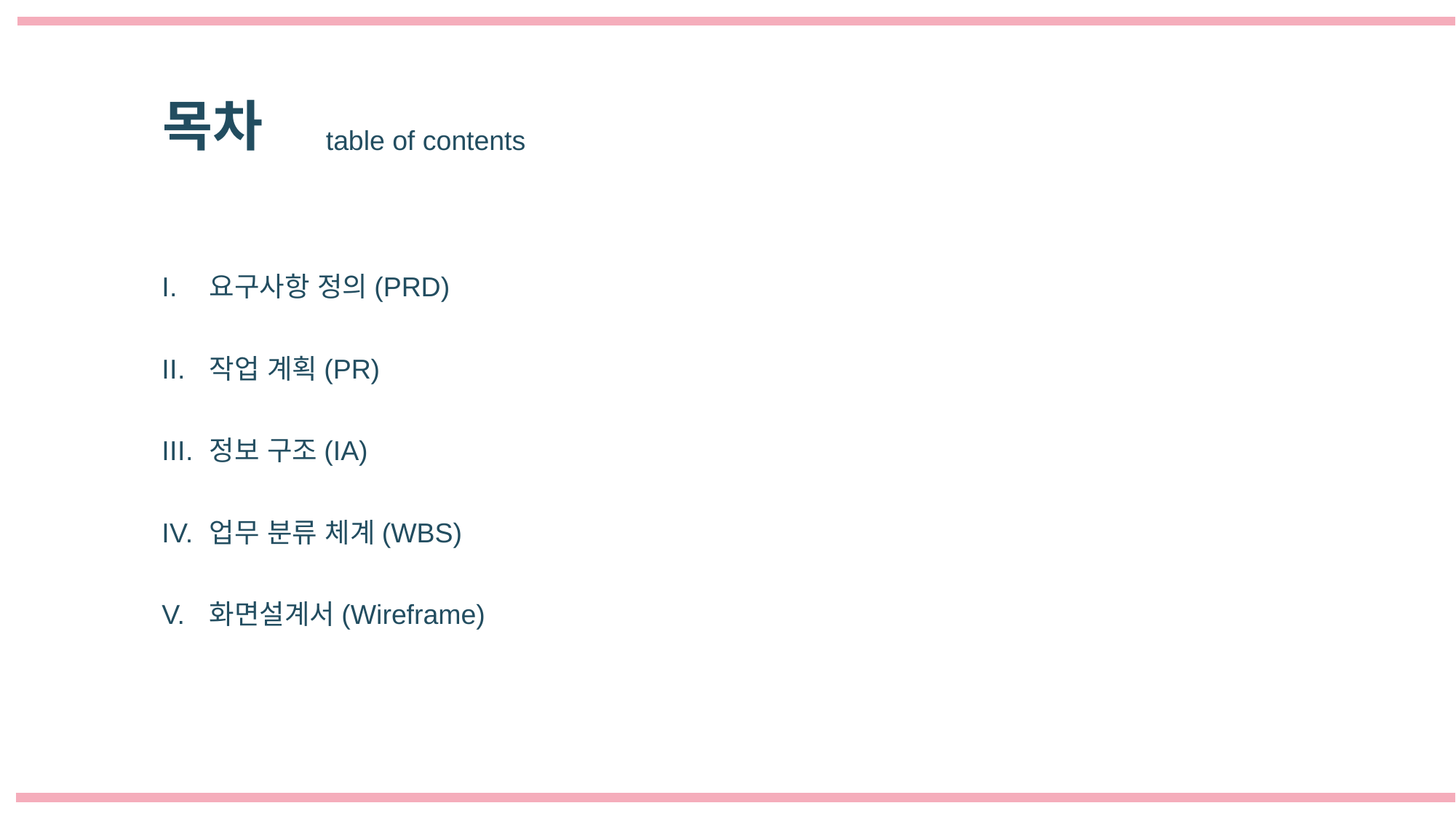

목차
table of contents
요구사항 정의(PRD)
작업 계획(PR)
정보 구조(IA)
업무 분류 체계(WBS)
화면설계서(Wireframe)